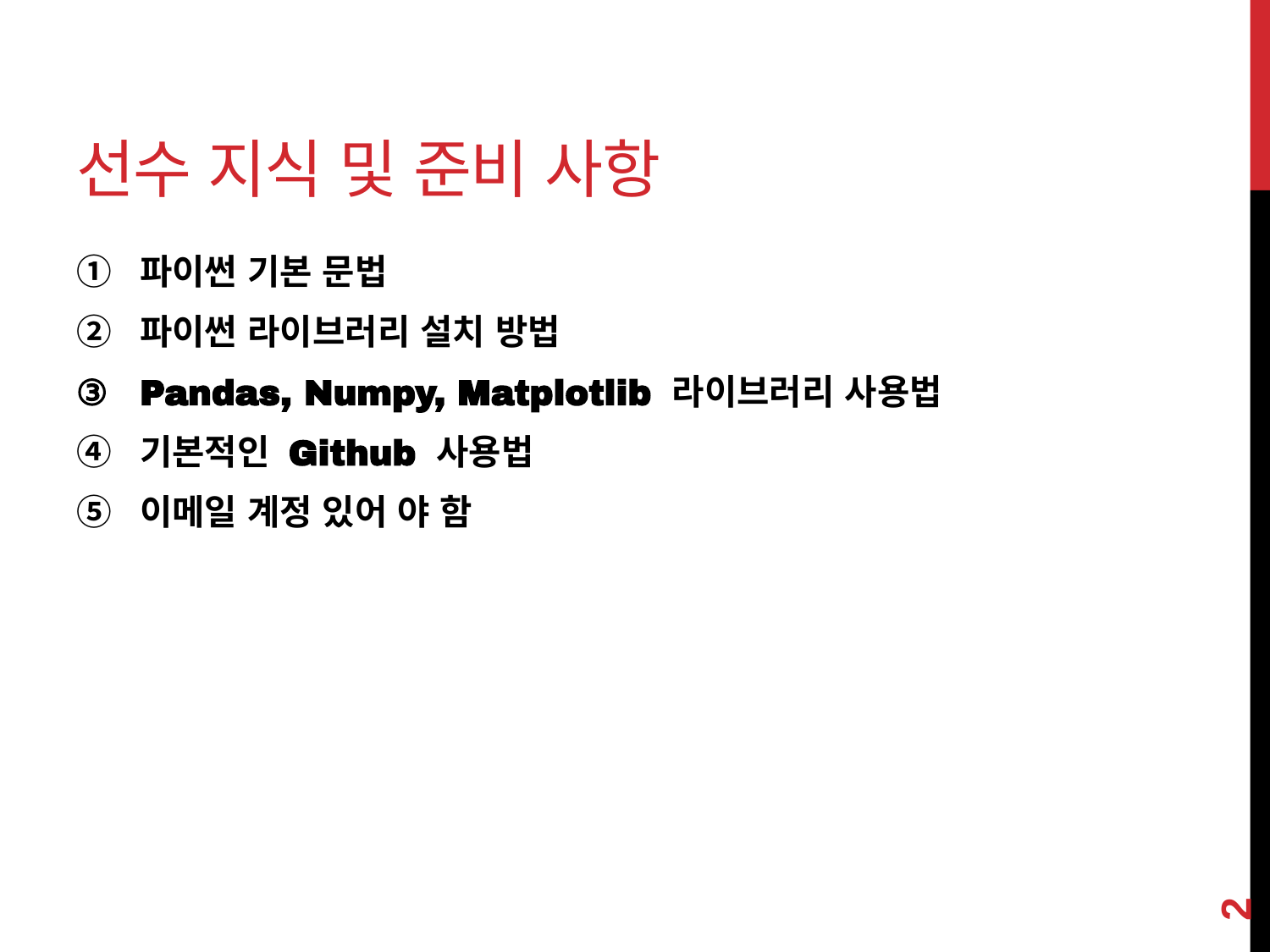

# 선수 지식 및 준비 사항
파이썬 기본 문법
파이썬 라이브러리 설치 방법
Pandas, Numpy, Matplotlib 라이브러리 사용법
기본적인 Github 사용법
이메일 계정 있어 야 함
2